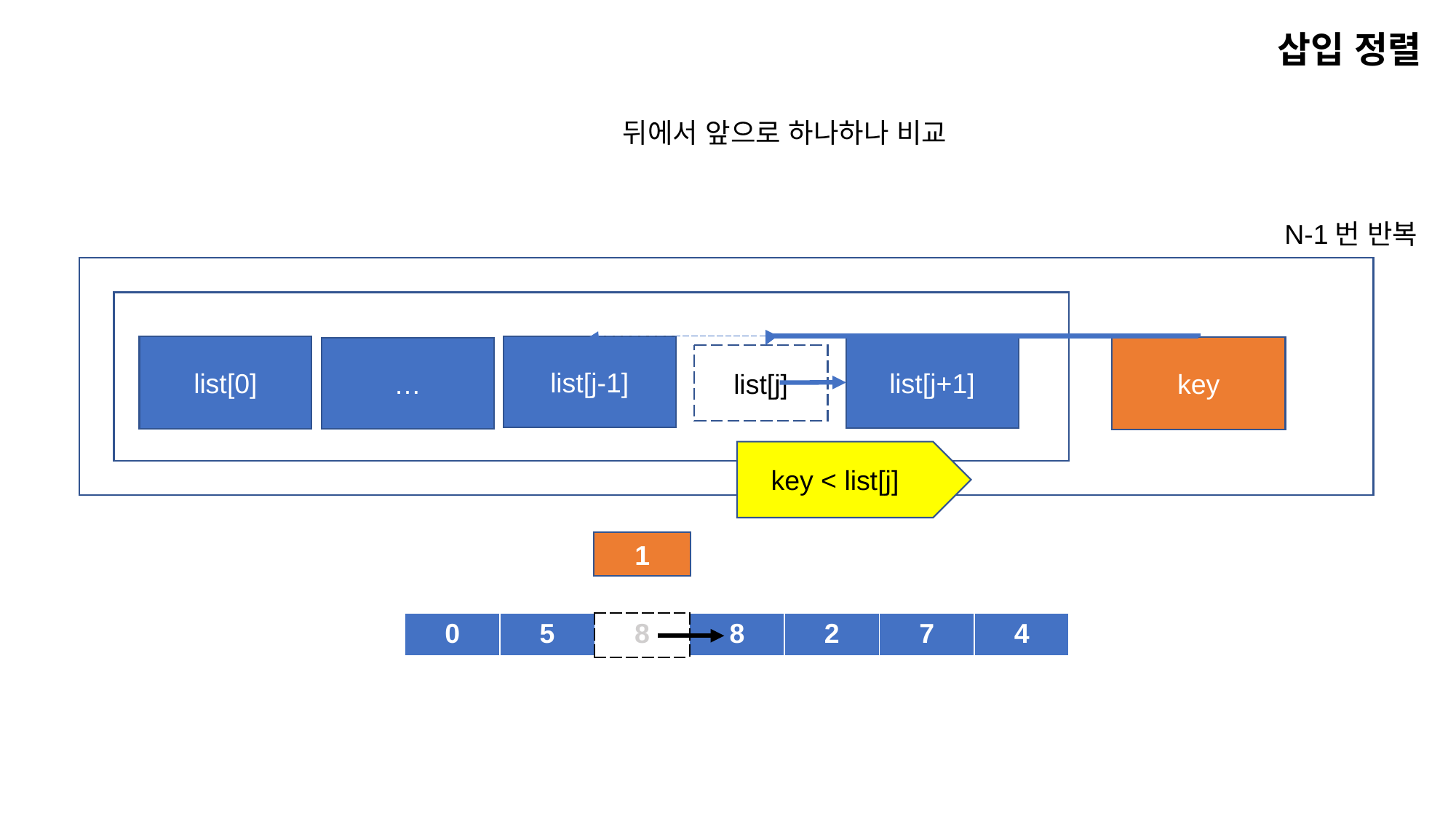

삽입 정렬
뒤에서 앞으로 하나하나 비교
N-1번 반복

list[0]
list[j-1]
key
list[j+1]
…
list[j]
key < list[j]
1
| 0 | 5 | 8 | 8 | 2 | 7 | 4 |
| --- | --- | --- | --- | --- | --- | --- |